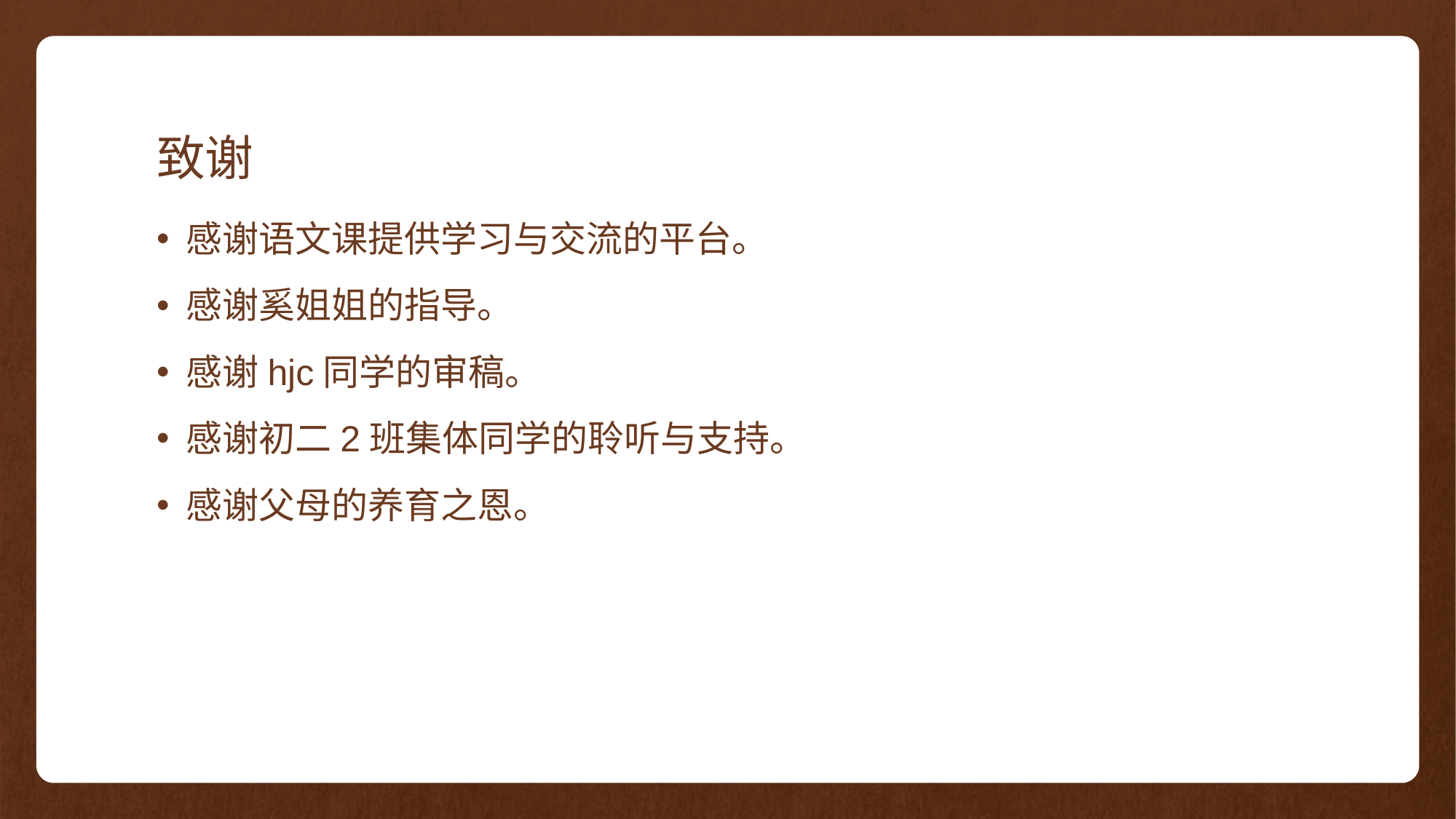

# 致谢
感谢语文课提供学习与交流的平台。
感谢奚姐姐的指导。
感谢hjc同学的审稿。
感谢初二2班集体同学的聆听与支持。
感谢父母的养育之恩。